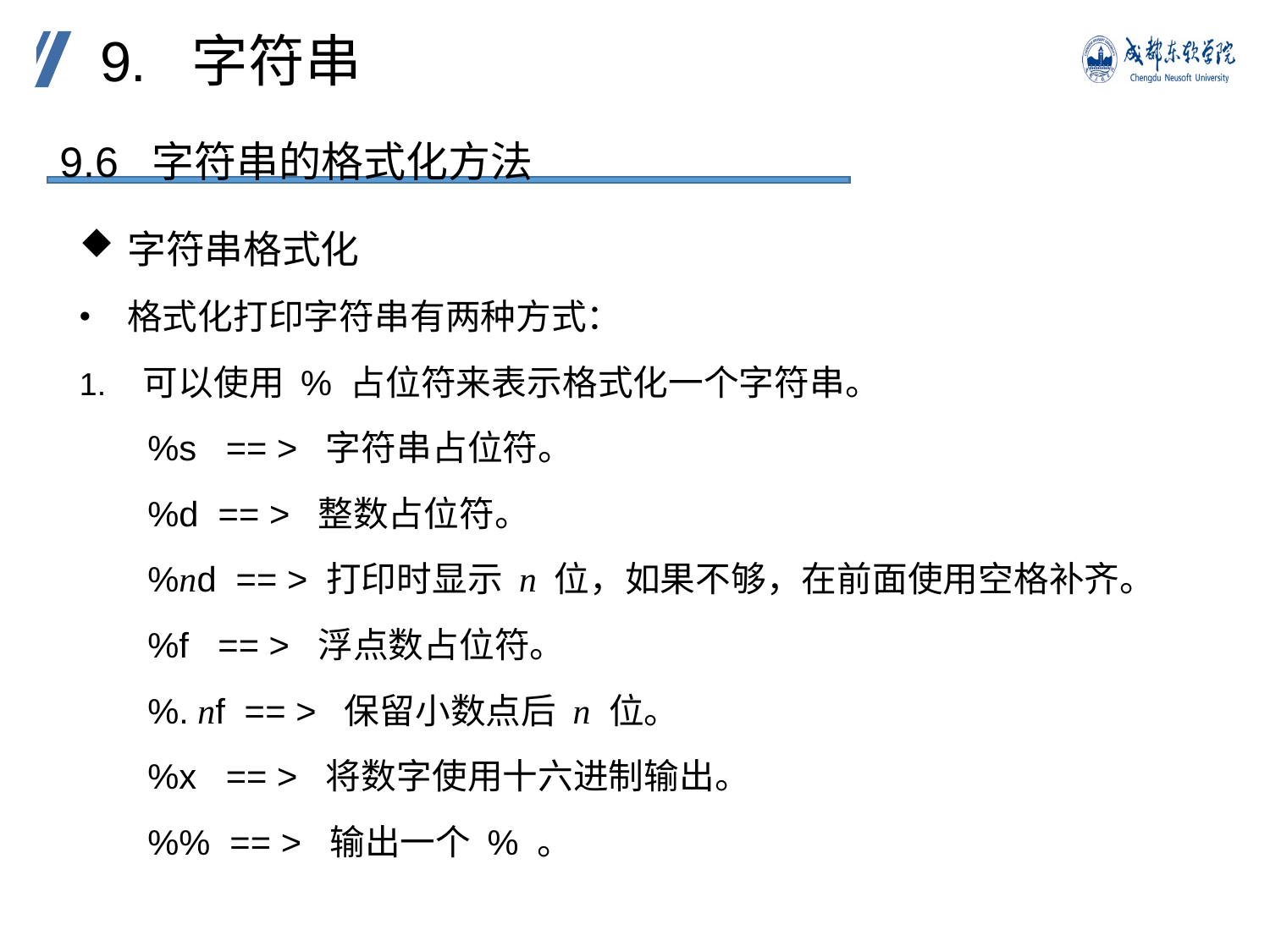

9.  字符串
9.6  字符串的格式化方法

字符串格式化
格式化打印字符串有两种方式：
可以使用 % 占位符来表示格式化一个字符串。
       %s   == >  字符串占位符。
       %d  == >  整数占位符。
       %nd  == > 打印时显示 n 位，如果不够，在前面使用空格补齐。
       %f   == >  浮点数占位符。
       %. nf  == >  保留小数点后 n 位。
       %x   == >  将数字使用十六进制输出。
       %%  == >  输出一个 % 。